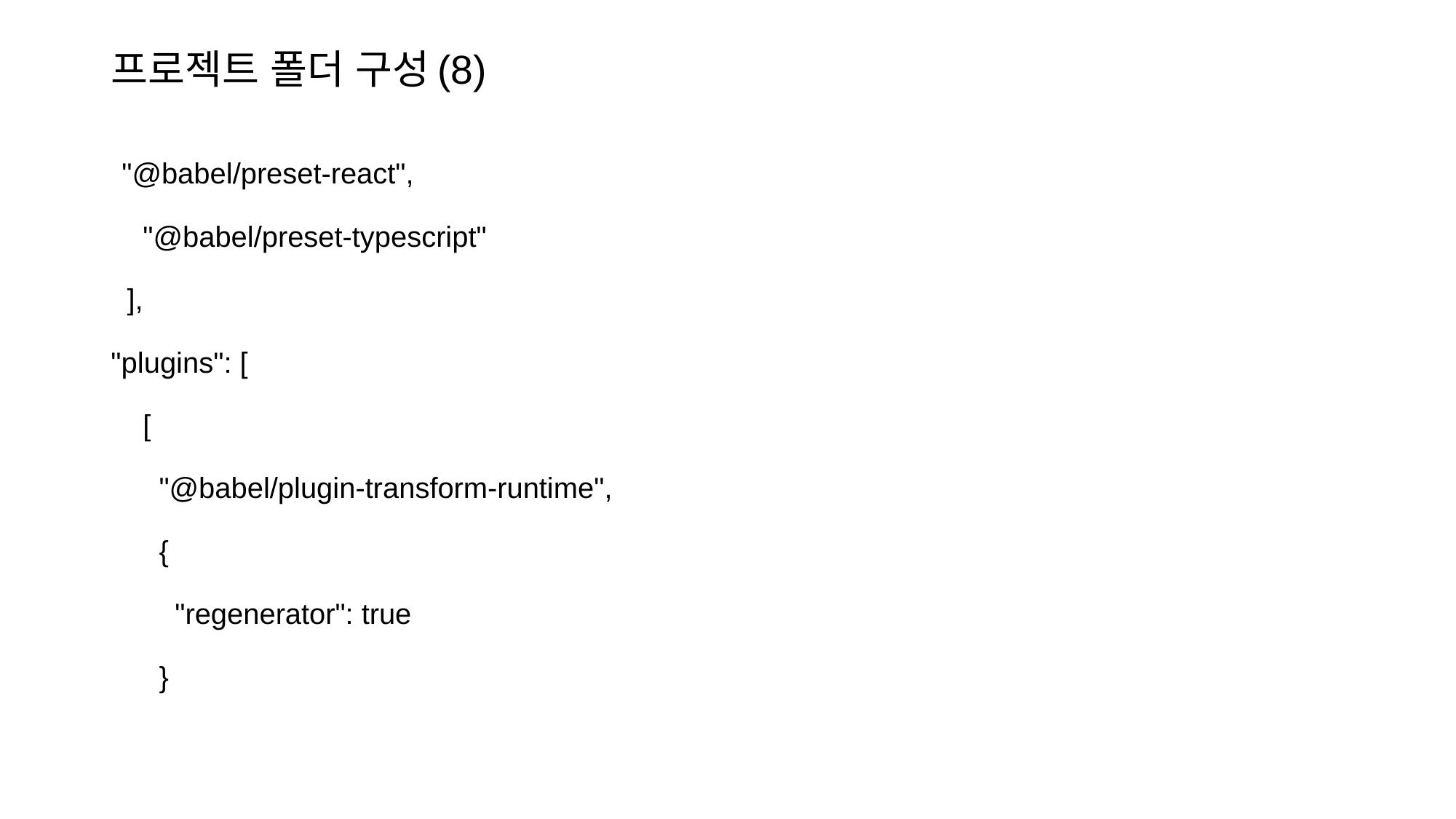

# 프로젝트 폴더 구성(8)
  "@babel/preset-react",
    "@babel/preset-typescript"
  ],
"plugins": [
    [
      "@babel/plugin-transform-runtime",
      {
        "regenerator": true
      }